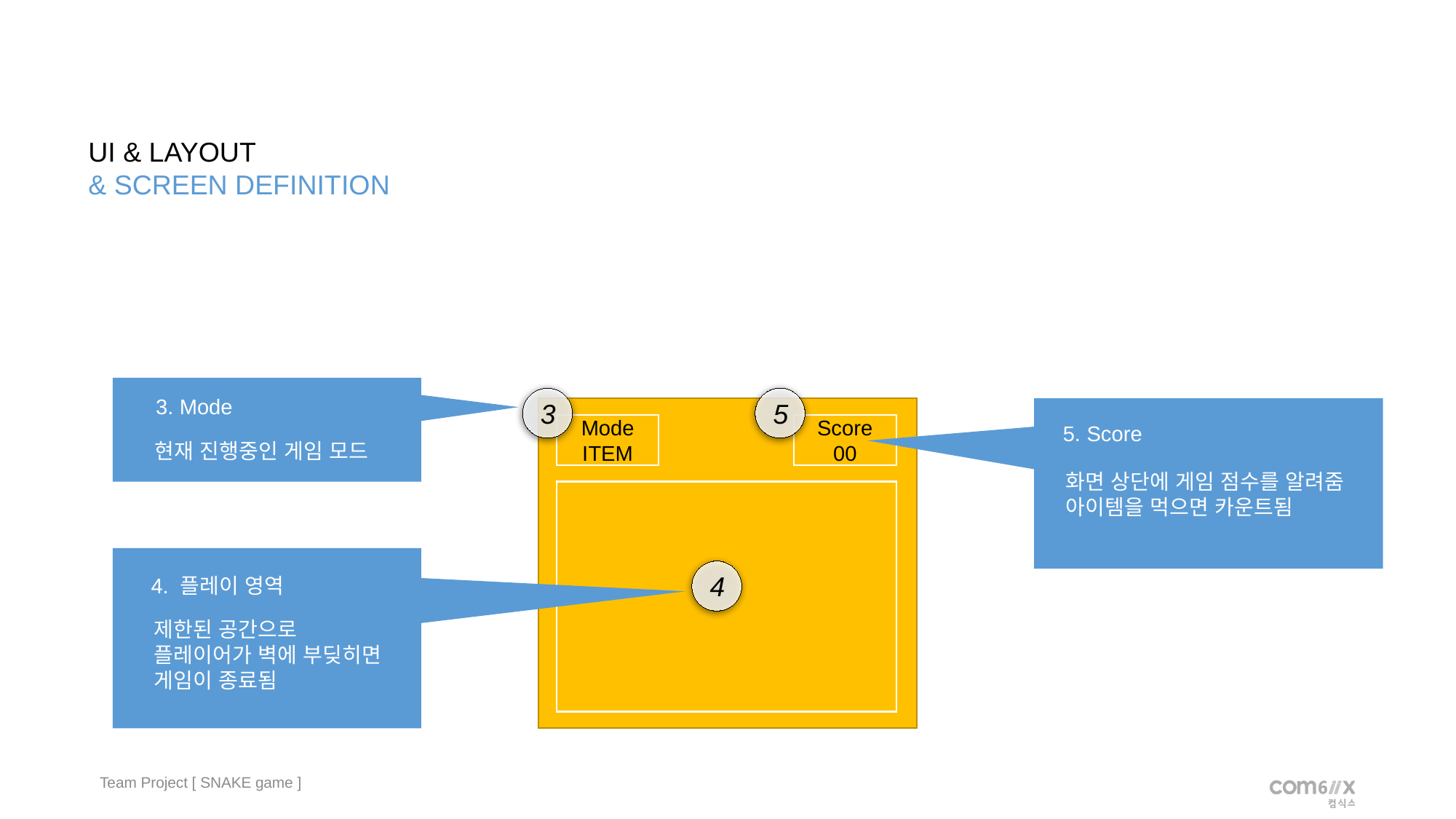

UI & LAYOUT
& SCREEN DEFINITION

3. Mode
5
3

Mode
ITEM
Score 00
5. Score
현재 진행중인 게임 모드
화면 상단에 게임 점수를 알려줌
아이템을 먹으면 카운트됨

4
4. 플레이 영역
제한된 공간으로
플레이어가 벽에 부딪히면
게임이 종료됨